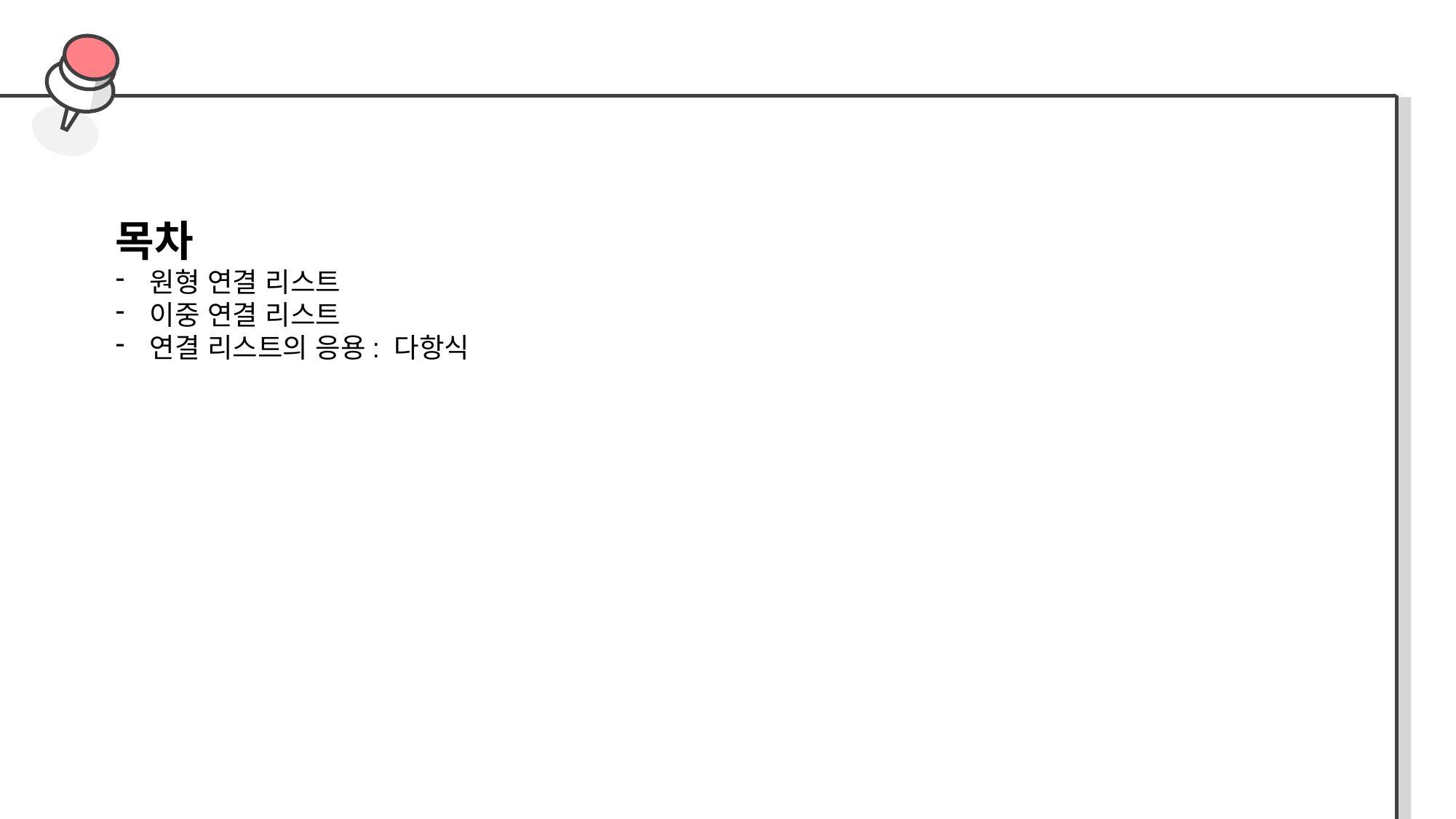

목차
원형 연결 리스트
이중 연결 리스트
연결 리스트의 응용: 다항식